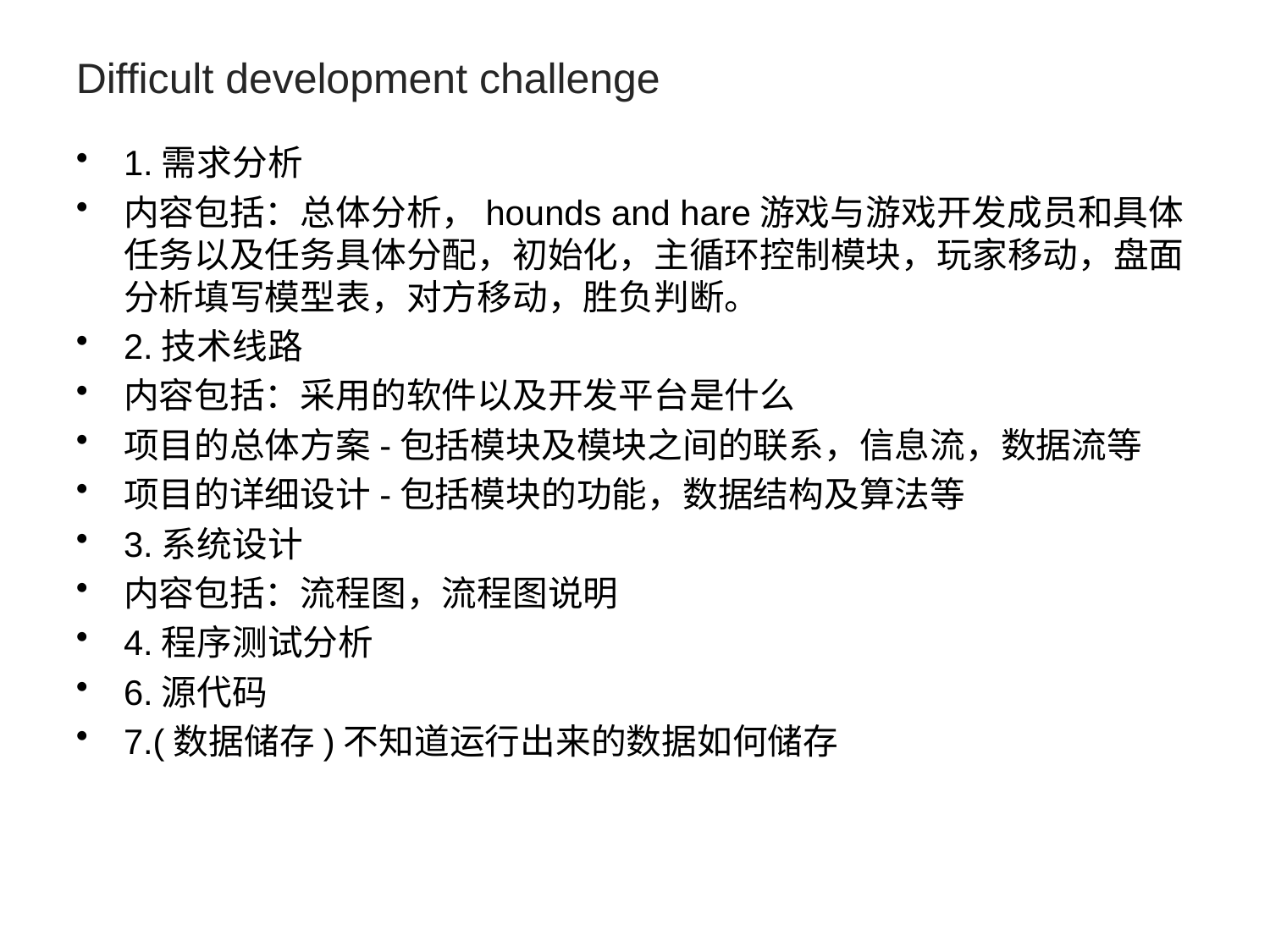

# Difficult development challenge
1.需求分析
内容包括：总体分析，hounds and hare游戏与游戏开发成员和具体任务以及任务具体分配，初始化，主循环控制模块，玩家移动，盘面分析填写模型表，对方移动，胜负判断。
2.技术线路
内容包括：采用的软件以及开发平台是什么
项目的总体方案-包括模块及模块之间的联系，信息流，数据流等
项目的详细设计-包括模块的功能，数据结构及算法等
3.系统设计
内容包括：流程图，流程图说明
4.程序测试分析
6.源代码
7.(数据储存)不知道运行出来的数据如何储存